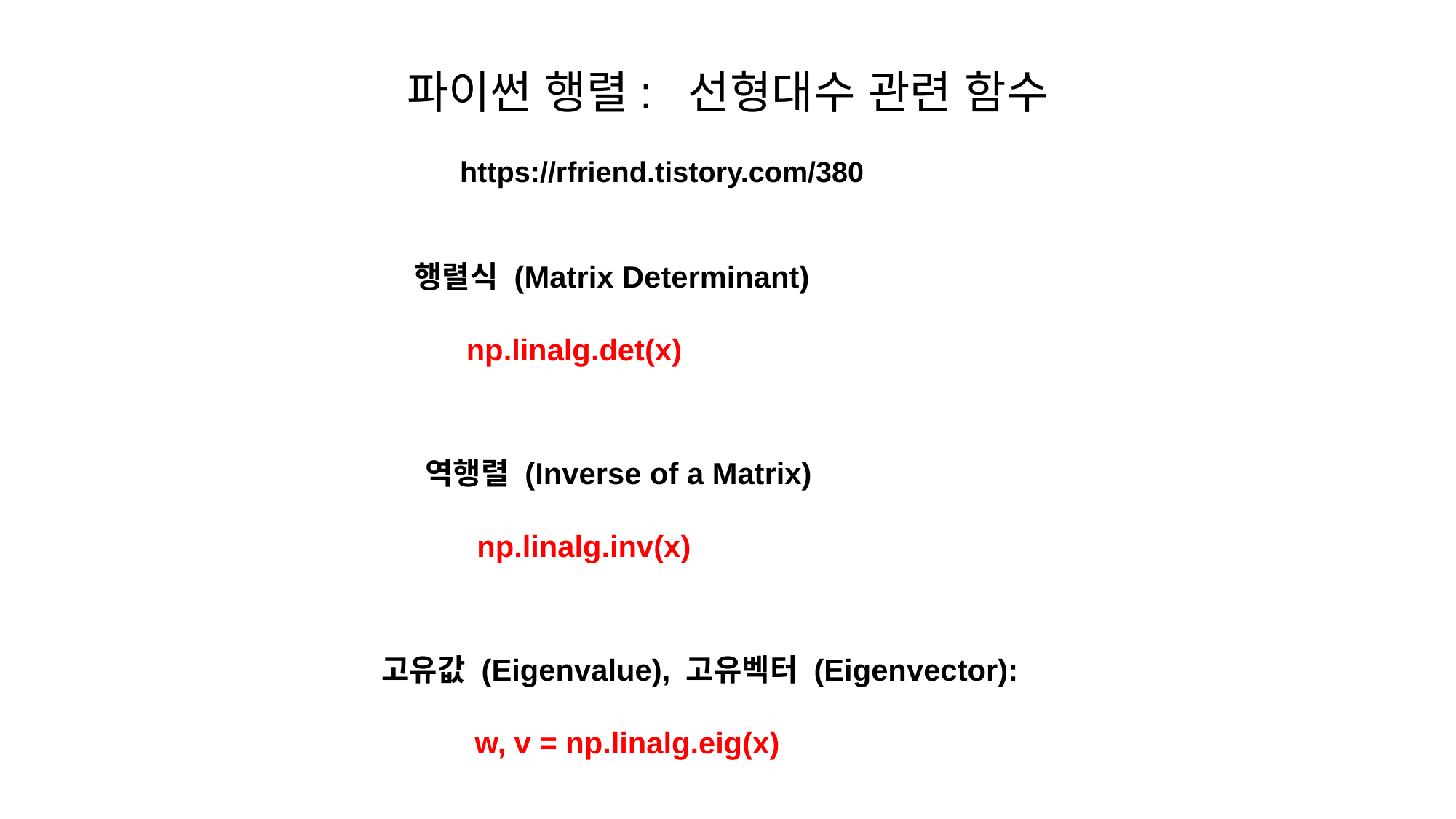

# 파이썬 행렬:  선형대수 관련 함수
https://rfriend.tistory.com/380
	       행렬식 (Matrix Determinant)

		np.linalg.det(x)
	       역행렬 (Inverse of a Matrix)

		np.linalg.inv(x)
 고유값 (Eigenvalue), 고유벡터 (Eigenvector):

	w, v = np.linalg.eig(x)